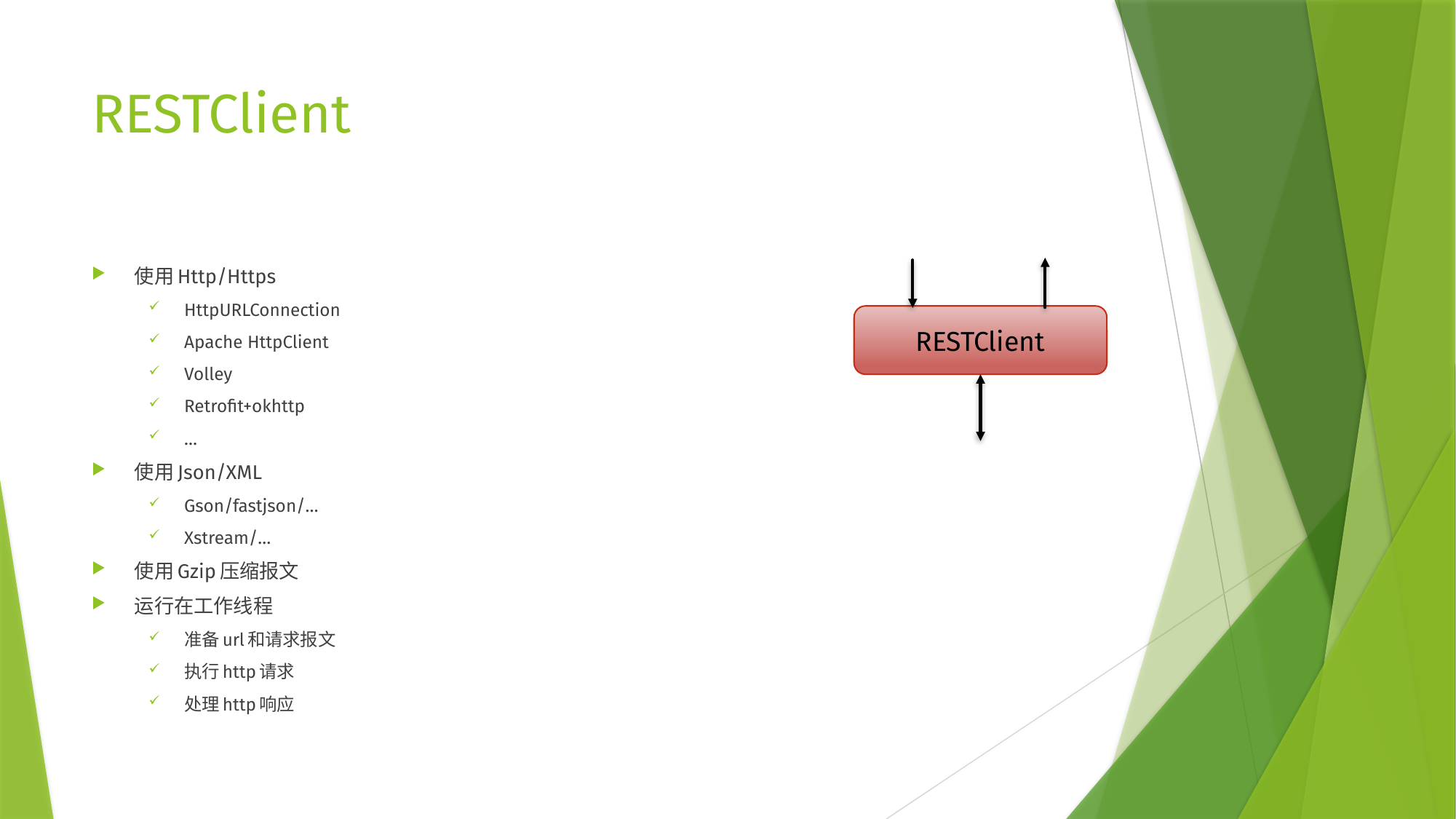

# RESTClient
RESTClient
使用Http/Https
HttpURLConnection
Apache HttpClient
Volley
Retrofit+okhttp
…
使用Json/XML
Gson/fastjson/…
Xstream/…
使用Gzip压缩报文
运行在工作线程
准备url和请求报文
执行http请求
处理http响应